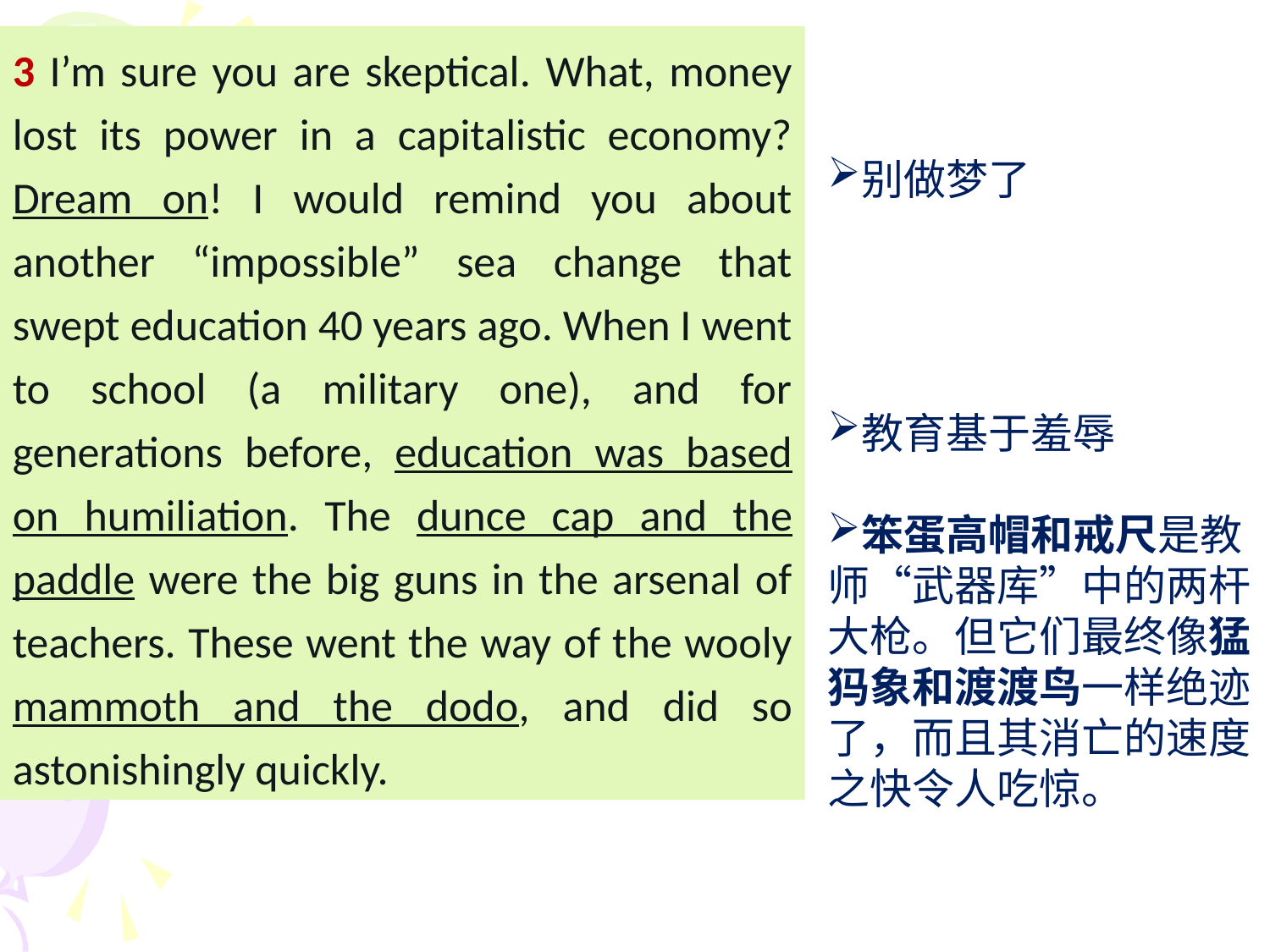

3 I’m sure you are skeptical. What, money lost its power in a capitalistic economy? Dream on! I would remind you about another “impossible” sea change that swept education 40 years ago. When I went to school (a military one), and for generations before, education was based on humiliation. The dunce cap and the paddle were the big guns in the arsenal of teachers. These went the way of the wooly mammoth and the dodo, and did so astonishingly quickly.
别做梦了

教育基于羞辱

笨蛋高帽和戒尺是教师“武器库”中的两杆大枪。但它们最终像猛犸象和渡渡鸟一样绝迹了，而且其消亡的速度之快令人吃惊。